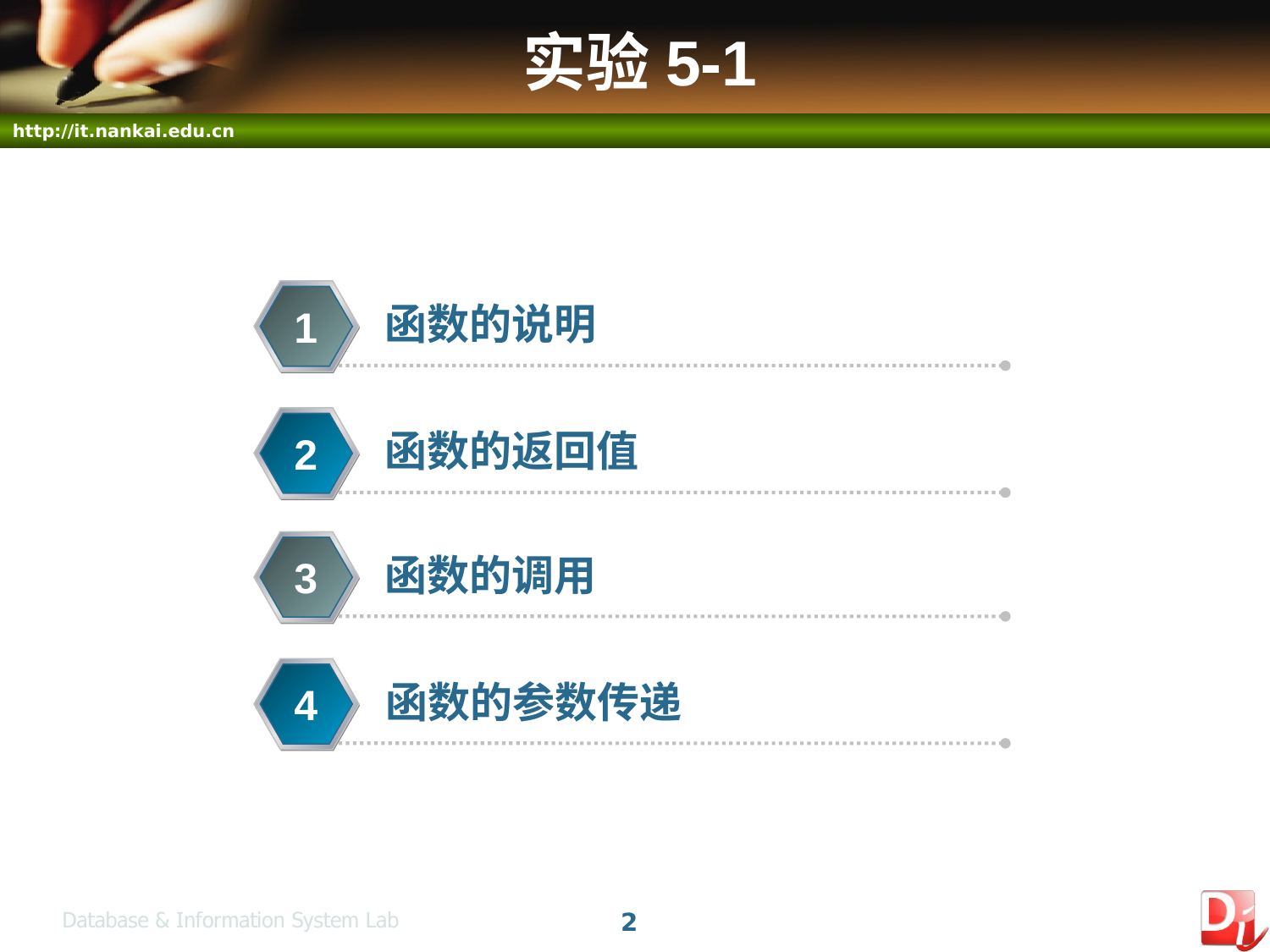

# 实验5-1

函数的说明
1

函数的返回值
2

函数的调用
3

函数的参数传递
4

2
Database & Information System Lab